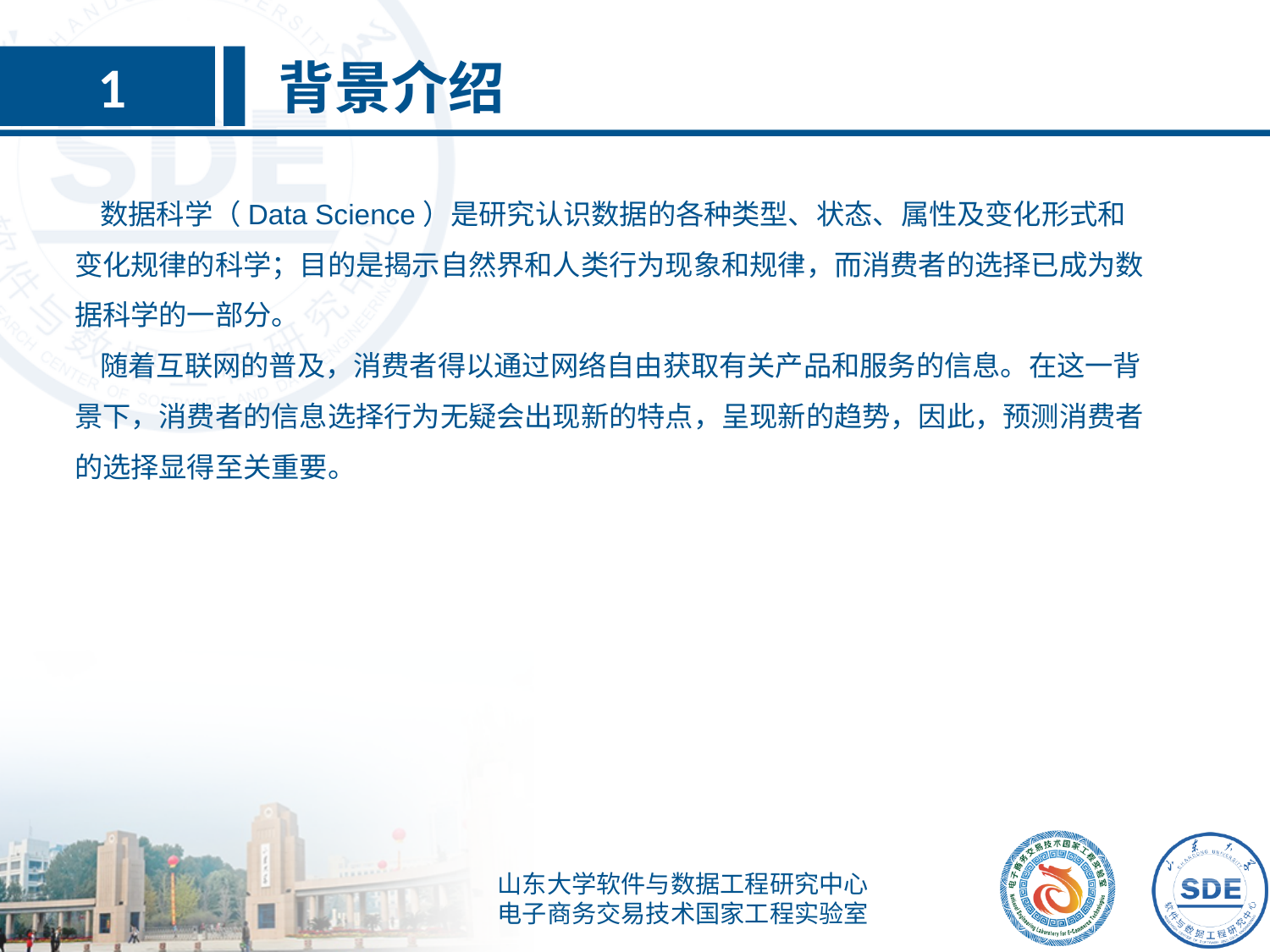

背景介绍
1
   数据科学（Data Science）是研究认识数据的各种类型、状态、属性及变化形式和变化规律的科学；目的是揭示自然界和人类行为现象和规律，而消费者的选择已成为数据科学的一部分。
   随着互联网的普及，消费者得以通过网络自由获取有关产品和服务的信息。在这一背景下，消费者的信息选择行为无疑会出现新的特点，呈现新的趋势，因此，预测消费者的选择显得至关重要。